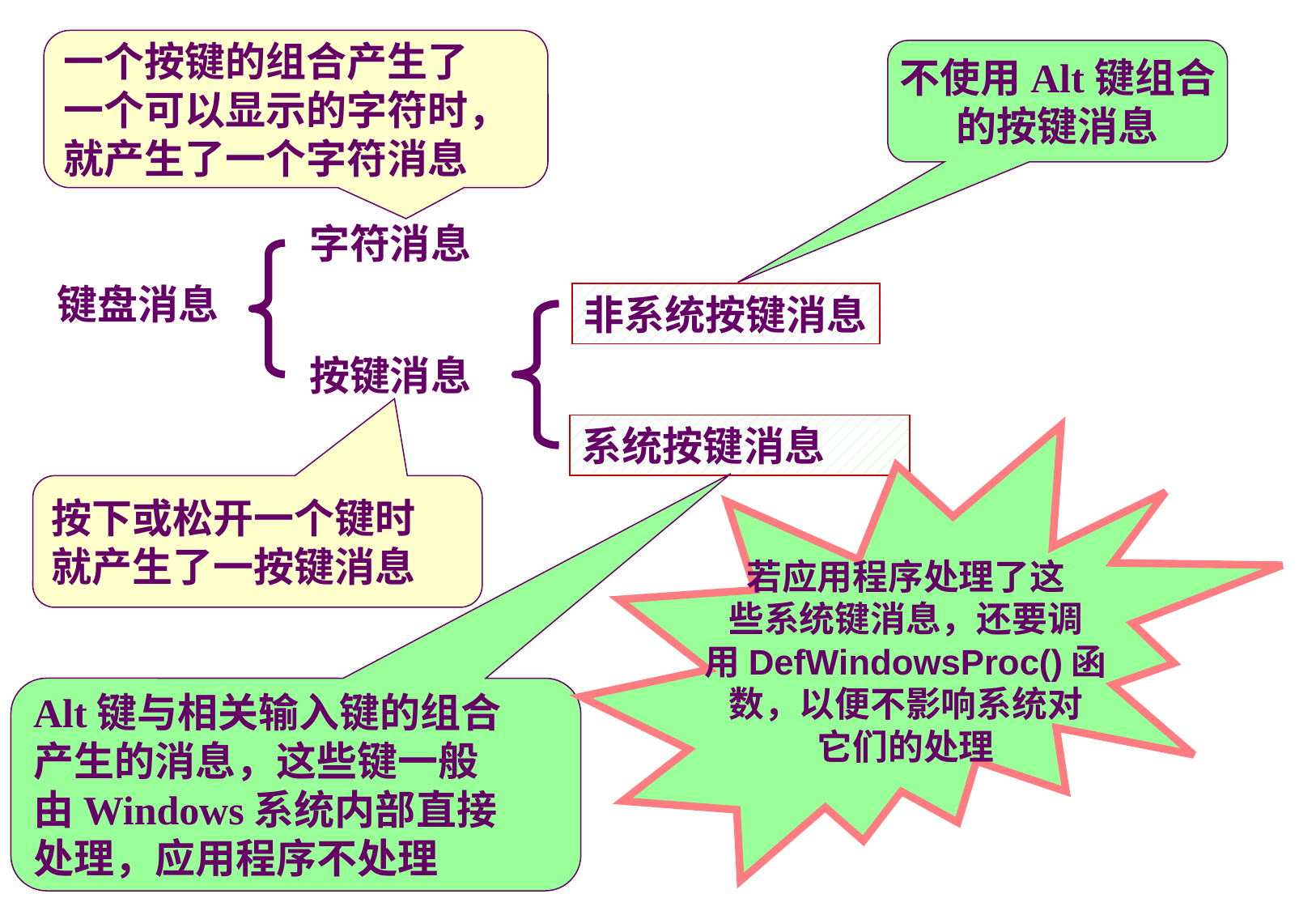

一个按键的组合产生了
一个可以显示的字符时，
就产生了一个字符消息
不使用Alt键组合
的按键消息
字符消息

键盘消息
非系统按键消息

按键消息
系统按键消息
若应用程序处理了这
些系统键消息，还要调
用DefWindowsProc()函
数，以便不影响系统对
它们的处理
按下或松开一个键时
就产生了一按键消息
Alt键与相关输入键的组合
产生的消息，这些键一般
由Windows系统内部直接
处理，应用程序不处理